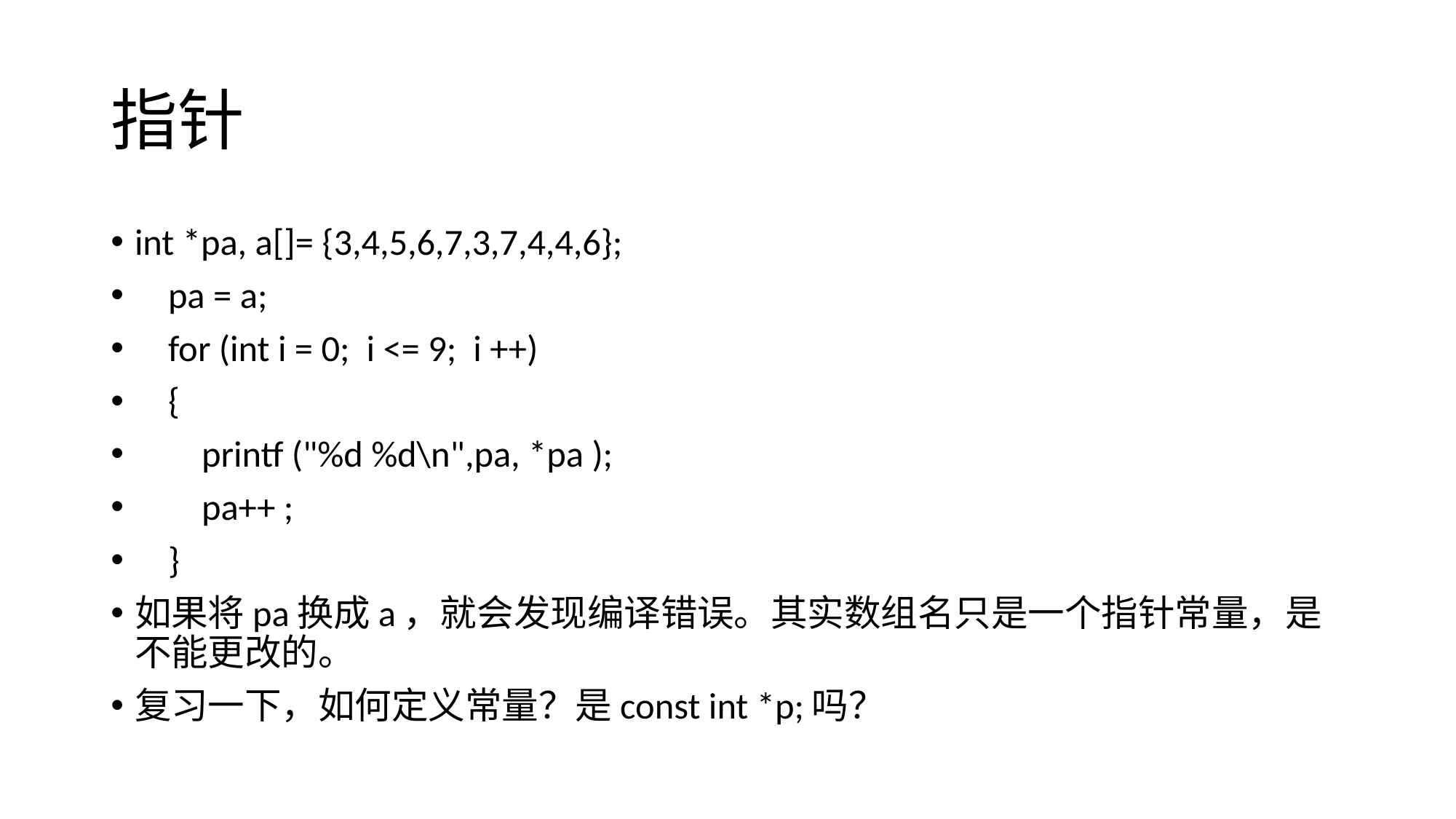

# 指针
int *pa, a[]= {3,4,5,6,7,3,7,4,4,6};
    pa = a;
    for (int i = 0;  i <= 9;  i ++)
    {
        printf ("%d %d\n",pa, *pa );
        pa++ ;
    }
如果将pa换成a，就会发现编译错误。其实数组名只是一个指针常量，是不能更改的。
复习一下，如何定义常量？是const int *p;吗？